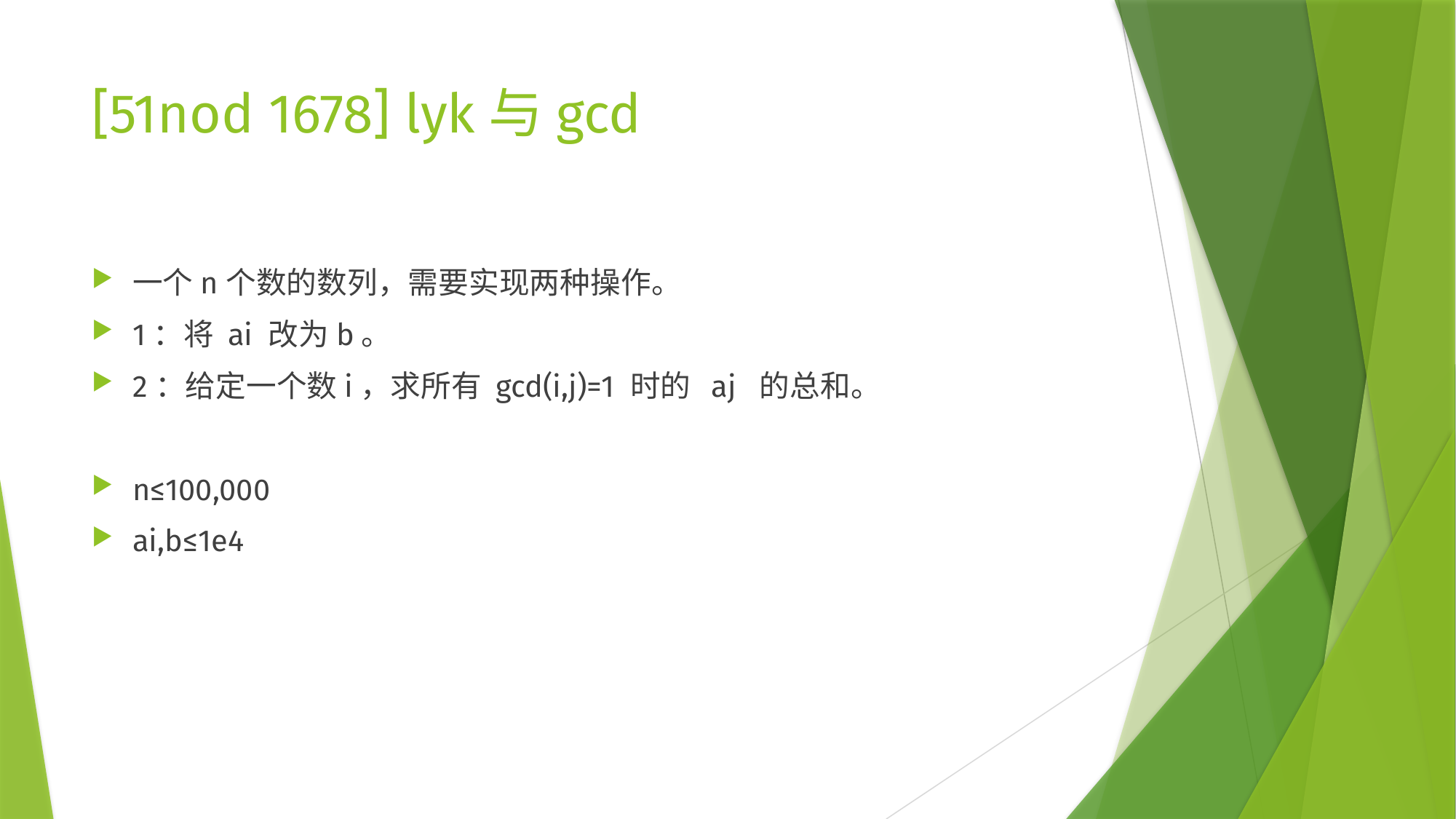

# [51nod 1678] lyk与gcd
一个n个数的数列，需要实现两种操作。
1：将 ai 改为b。
2：给定一个数i，求所有 gcd(i,j)=1 时的  aj  的总和。

n≤100,000
ai,b≤1e4